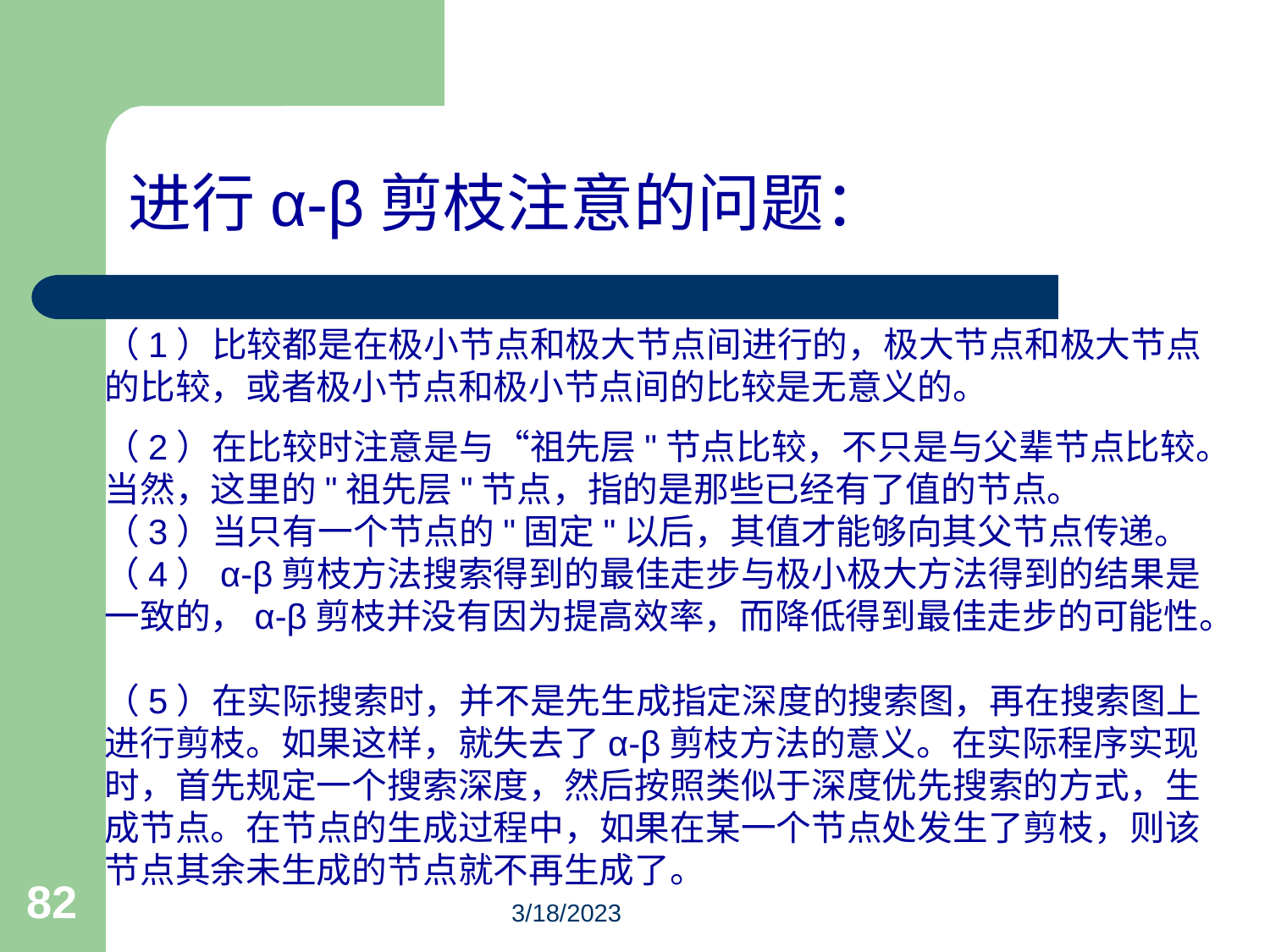

进行α-β剪枝注意的问题：
（1）比较都是在极小节点和极大节点间进行的，极大节点和极大节点的比较，或者极小节点和极小节点间的比较是无意义的。
（2）在比较时注意是与“祖先层"节点比较，不只是与父辈节点比较。当然，这里的"祖先层"节点，指的是那些已经有了值的节点。
（3）当只有一个节点的"固定"以后，其值才能够向其父节点传递。
（4）α-β剪枝方法搜索得到的最佳走步与极小极大方法得到的结果是一致的，α-β剪枝并没有因为提高效率，而降低得到最佳走步的可能性。
（5）在实际搜索时，并不是先生成指定深度的搜索图，再在搜索图上进行剪枝。如果这样，就失去了α-β剪枝方法的意义。在实际程序实现时，首先规定一个搜索深度，然后按照类似于深度优先搜索的方式，生成节点。在节点的生成过程中，如果在某一个节点处发生了剪枝，则该节点其余未生成的节点就不再生成了。
82
3/18/2023